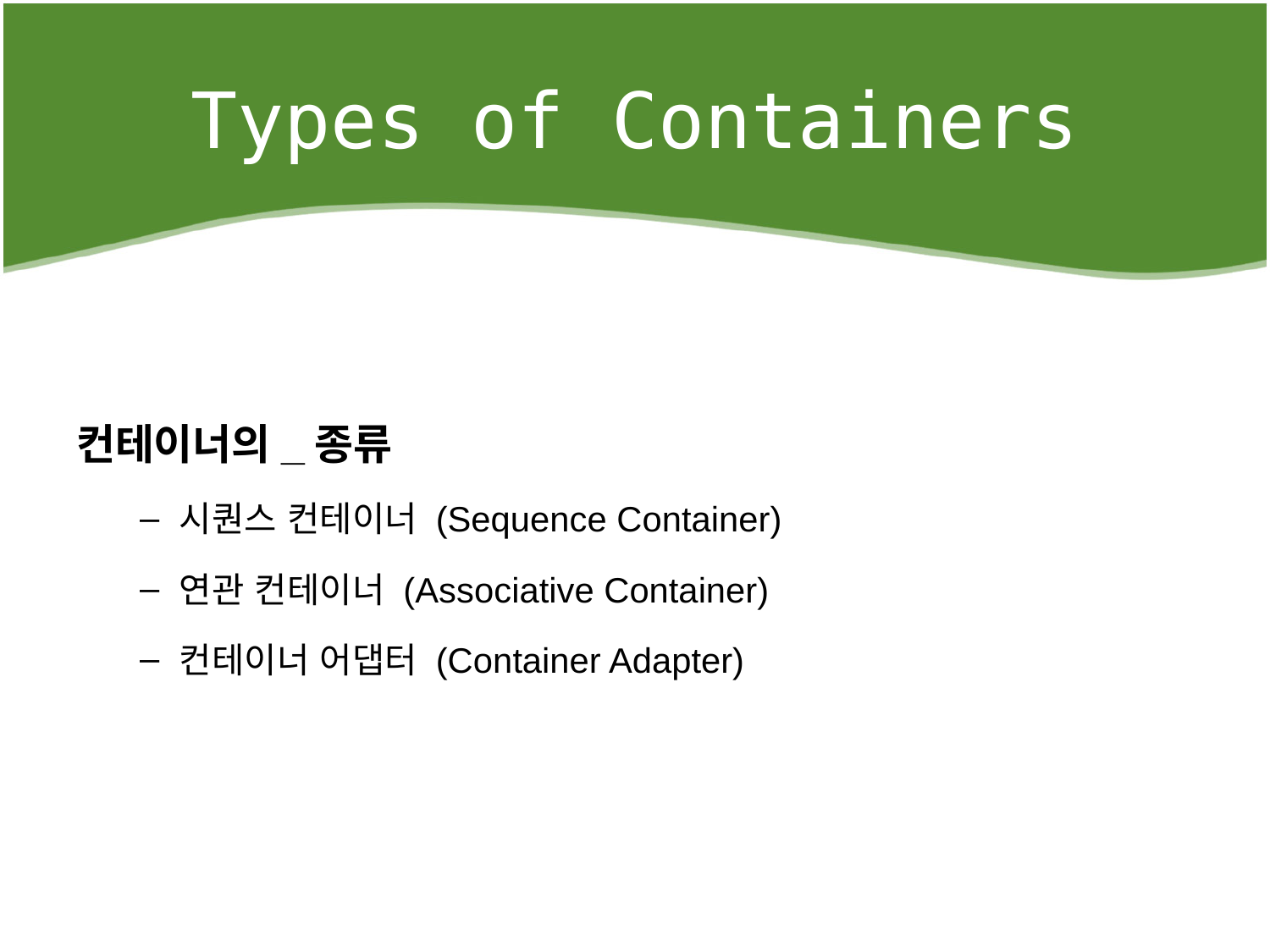

# Types of Containers
컨테이너의_종류
시퀀스 컨테이너 (Sequence Container)
연관 컨테이너 (Associative Container)
컨테이너 어댑터 (Container Adapter)